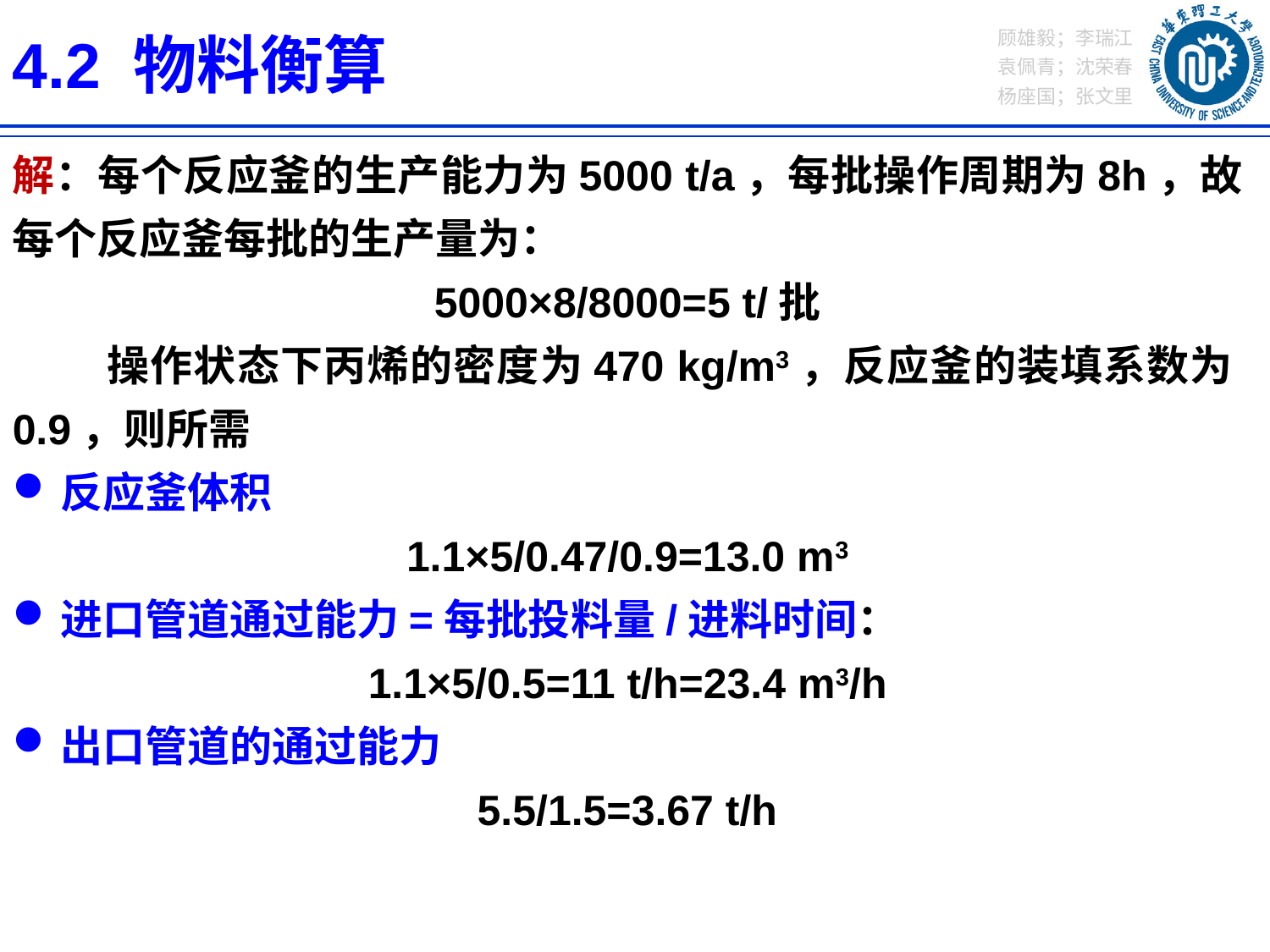

4.2 物料衡算
解：每个反应釜的生产能力为5000 t/a，每批操作周期为8h，故每个反应釜每批的生产量为：
5000×8/8000=5 t/批
        操作状态下丙烯的密度为470 kg/m3，反应釜的装填系数为0.9，则所需
反应釜体积
1.1×5/0.47/0.9=13.0 m3
进口管道通过能力=每批投料量/进料时间：
1.1×5/0.5=11 t/h=23.4 m3/h
出口管道的通过能力
5.5/1.5=3.67 t/h